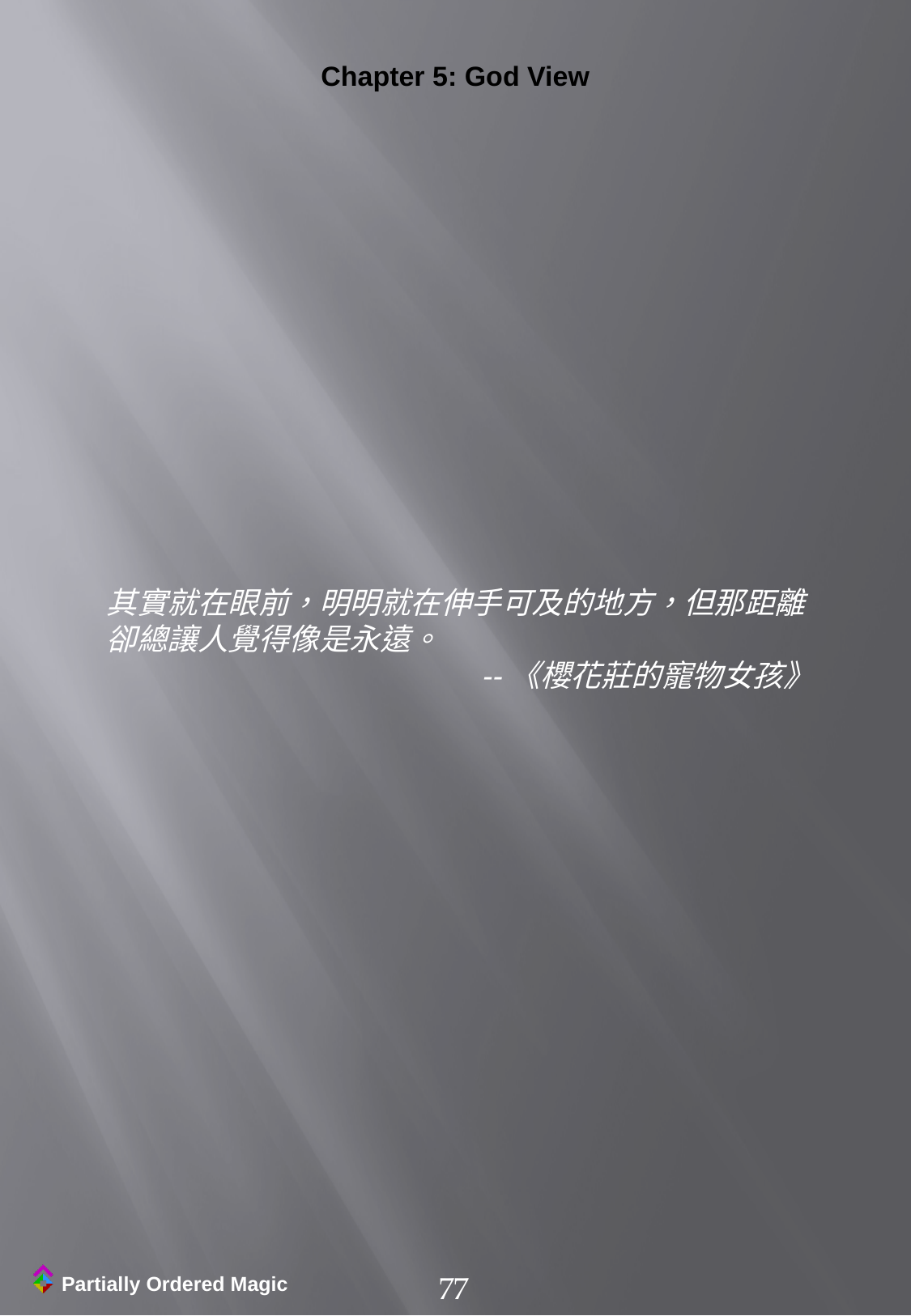

# Chapter 5: God View

其實就在眼前，明明就在伸手可及的地方，但那距離卻總讓人覺得像是永遠。
--《櫻花莊的寵物女孩》